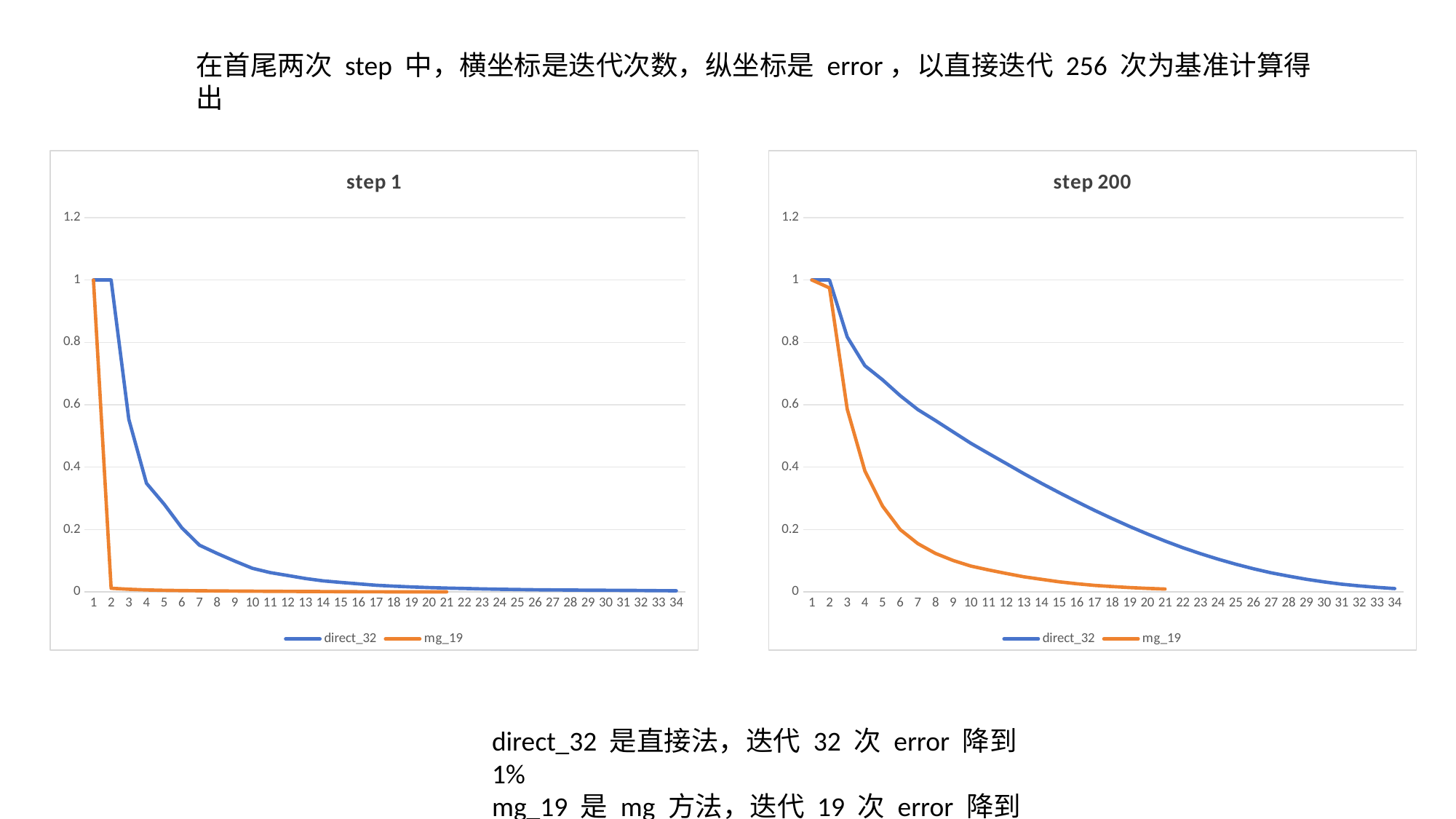

在首尾两次 step 中，横坐标是迭代次数，纵坐标是 error，以直接迭代 256 次为基准计算得出

### Chart: step 1

| Category | direct_32 | mg_19 |
|---|---|---|

### Chart: step 200

| Category | direct_32 | mg_19 |
|---|---|---|
direct_32 是直接法，迭代 32 次 error 降到 1%
mg_19 是 mg 方法，迭代 19 次 error 降到 1%